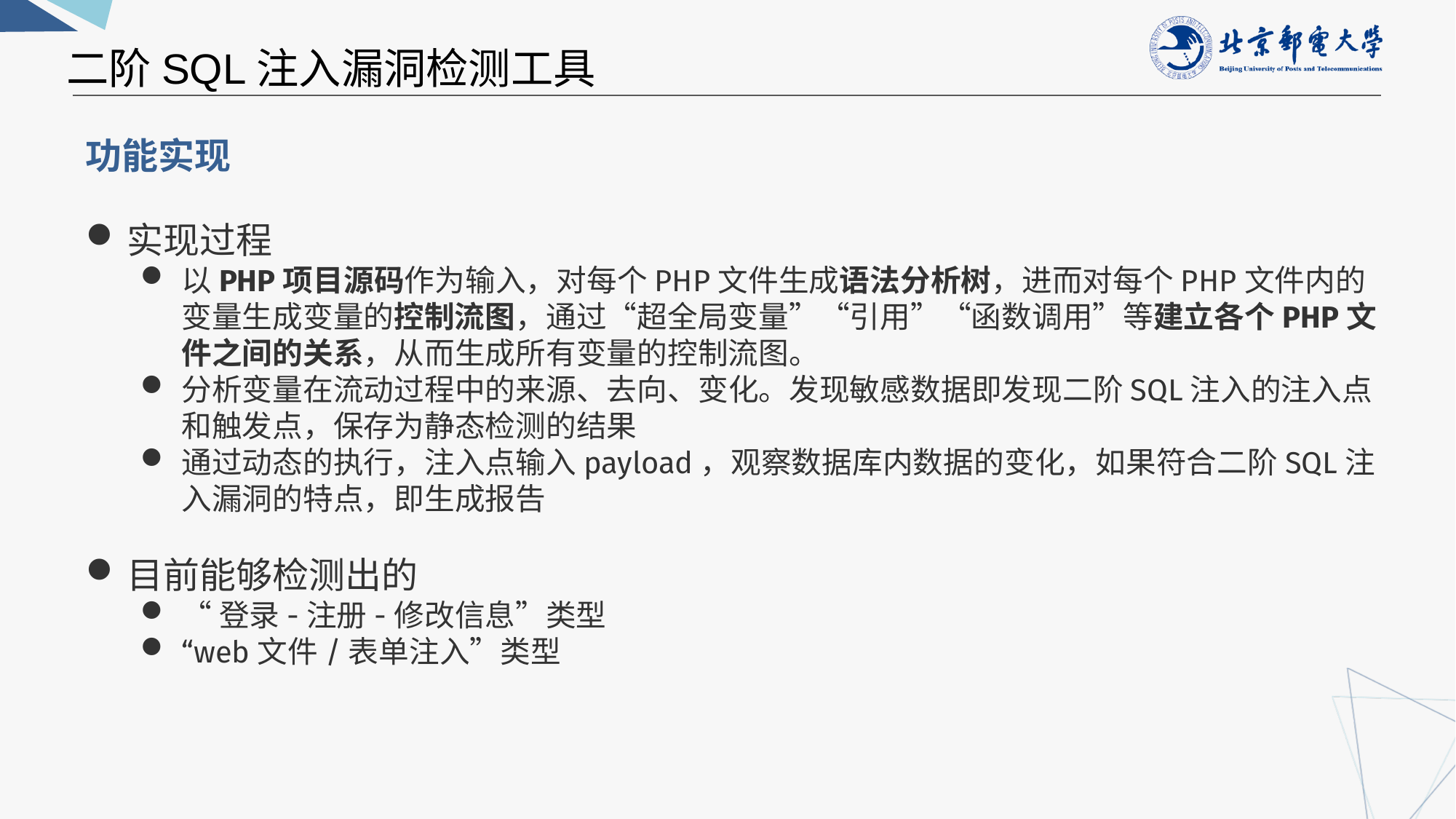

二阶SQL注入漏洞检测工具
功能实现
实现过程
以PHP项目源码作为输入，对每个PHP文件生成语法分析树，进而对每个PHP文件内的变量生成变量的控制流图，通过“超全局变量”“引用”“函数调用”等建立各个PHP文件之间的关系，从而生成所有变量的控制流图。
分析变量在流动过程中的来源、去向、变化。发现敏感数据即发现二阶SQL注入的注入点和触发点，保存为静态检测的结果
通过动态的执行，注入点输入payload，观察数据库内数据的变化，如果符合二阶SQL注入漏洞的特点，即生成报告

目前能够检测出的
“登录-注册-修改信息”类型
“web文件/表单注入”类型